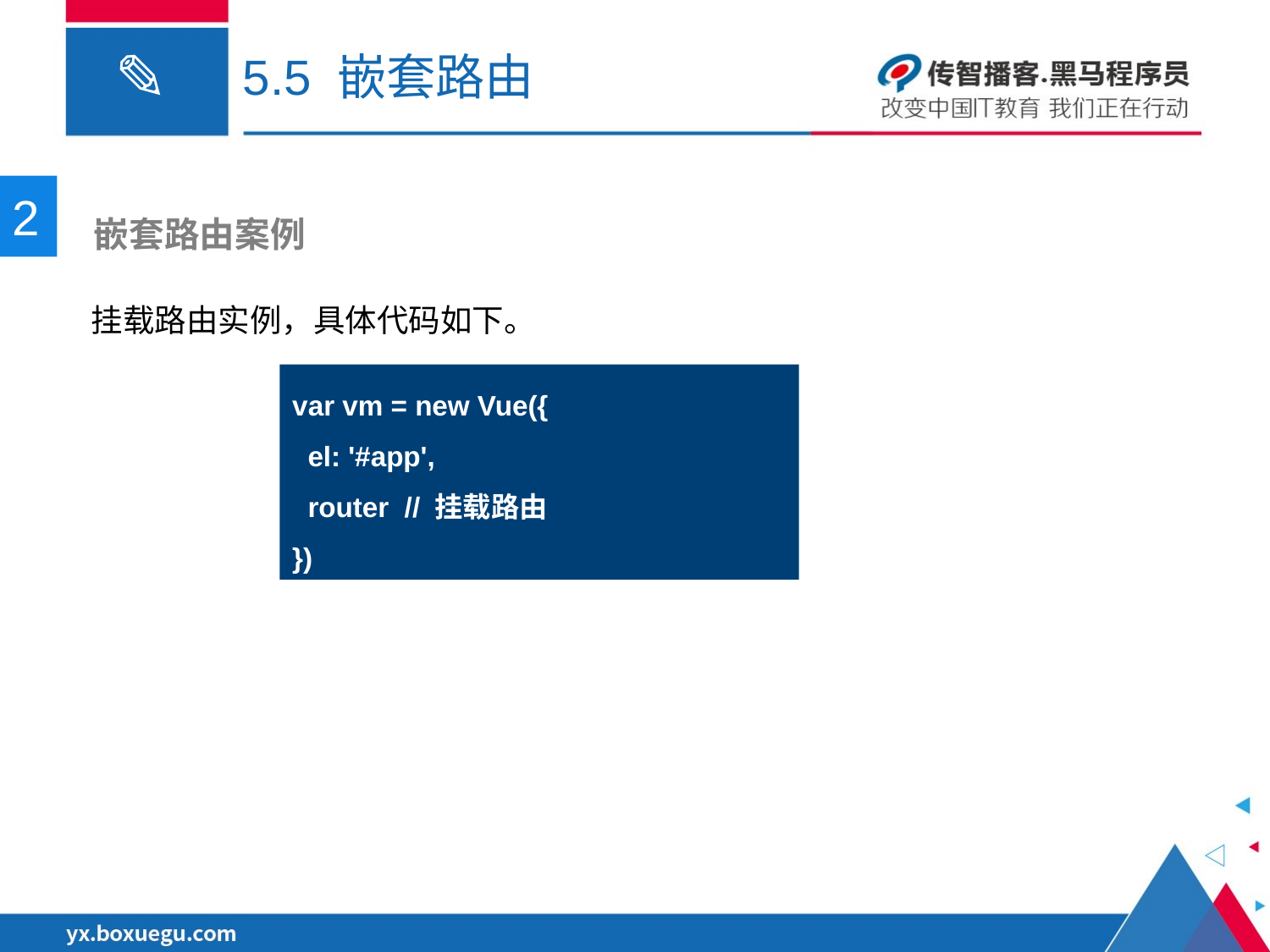

# 5.5 嵌套路由

2
  嵌套路由案例
挂载路由实例，具体代码如下。
var vm = new Vue({
  el: '#app',
  router  // 挂载路由
})